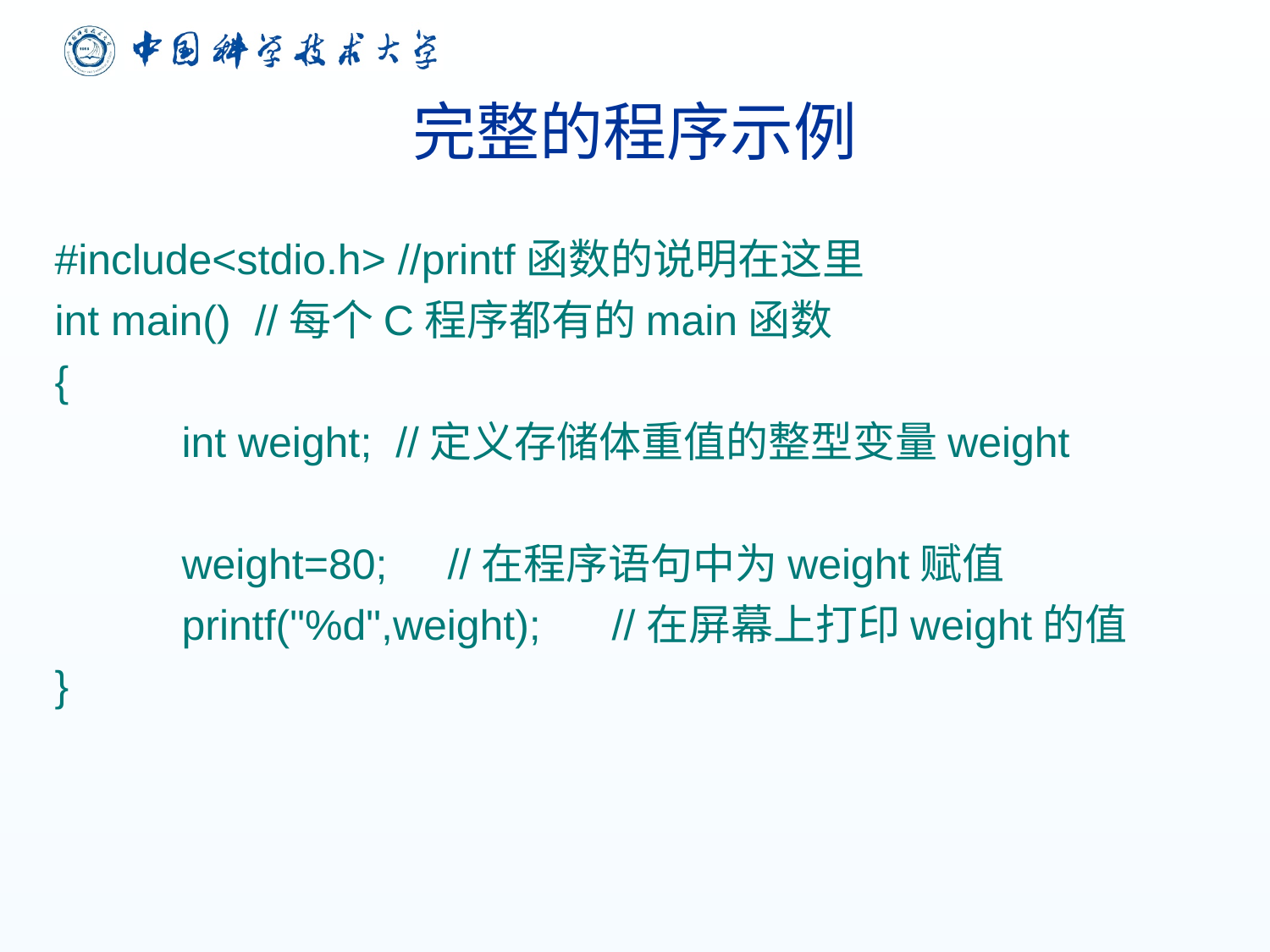

# 完整的程序示例
#include<stdio.h> //printf函数的说明在这里
int main()  //每个C程序都有的main函数
{
	int weight;  //定义存储体重值的整型变量weight

	weight=80;  	 //在程序语句中为weight赋值
	printf("%d",weight);      //在屏幕上打印weight的值
}